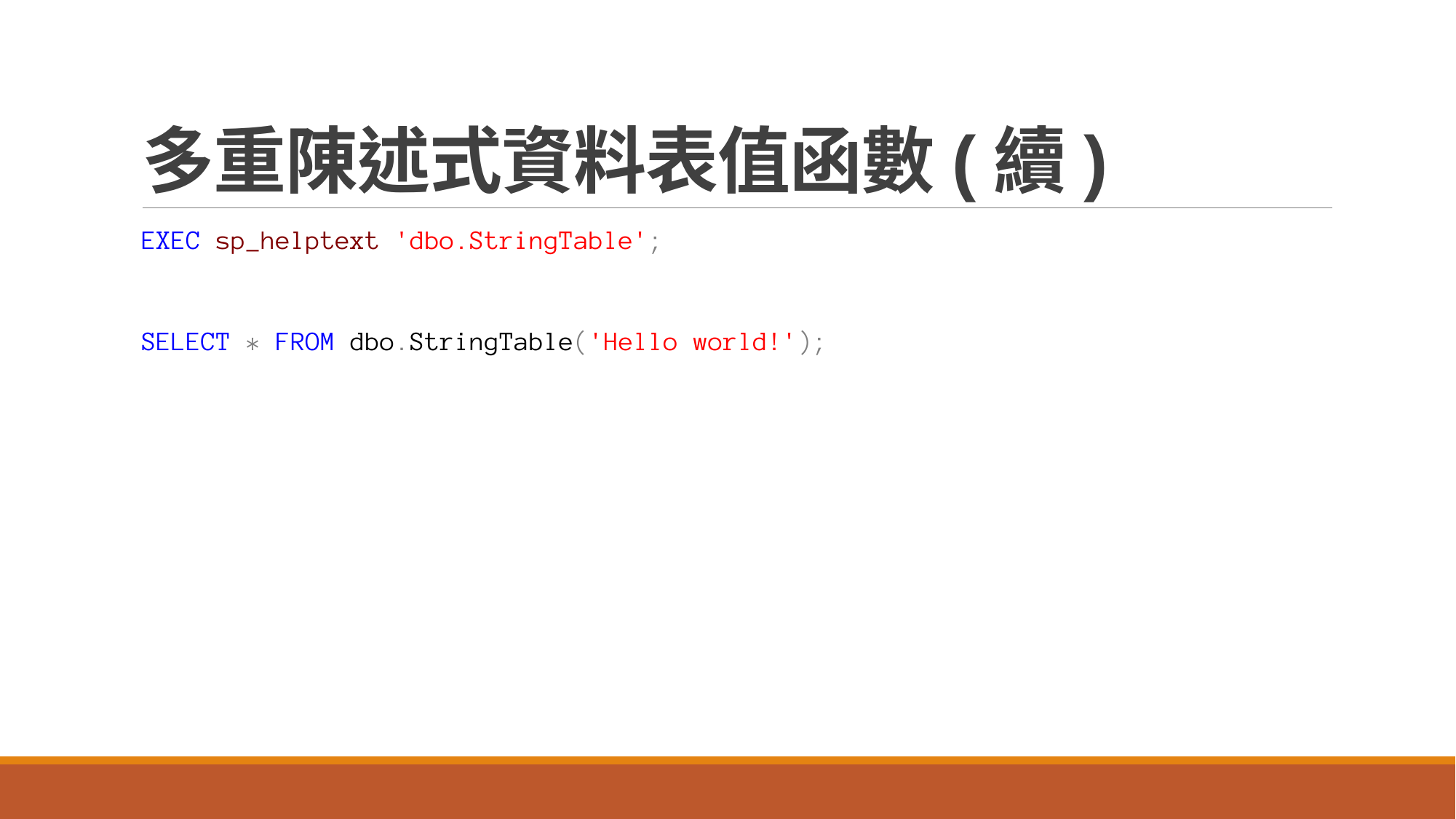

# 多重陳述式資料表值函數(續)
EXEC sp_helptext 'dbo.StringTable';

SELECT * FROM dbo.StringTable('Hello world!');